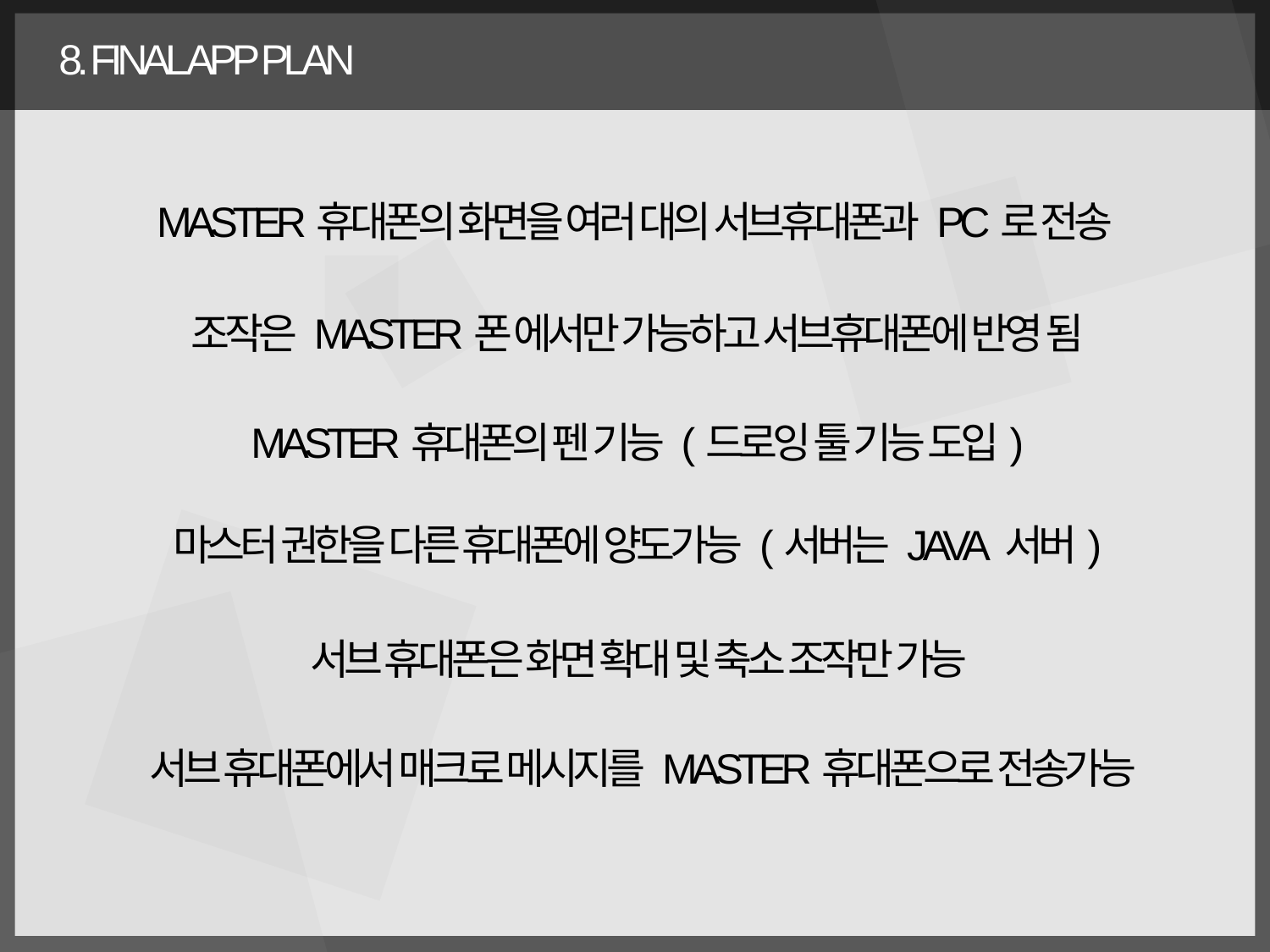

8. FINAL APP PLAN
MASTER휴대폰의 화면을 여러 대의 서브휴대폰과 PC로 전송

조작은 MASTER폰 에서만 가능하고 서브휴대폰에 반영 됨
MASTER휴대폰의 펜 기능 (드로잉 툴 기능 도입)
마스터 권한을 다른 휴대폰에 양도가능 (서버는 JAVA 서버)

서브 휴대폰은 화면 확대 및 축소 조작만 가능

서브 휴대폰에서 매크로 메시지를 MASTER휴대폰으로 전송가능